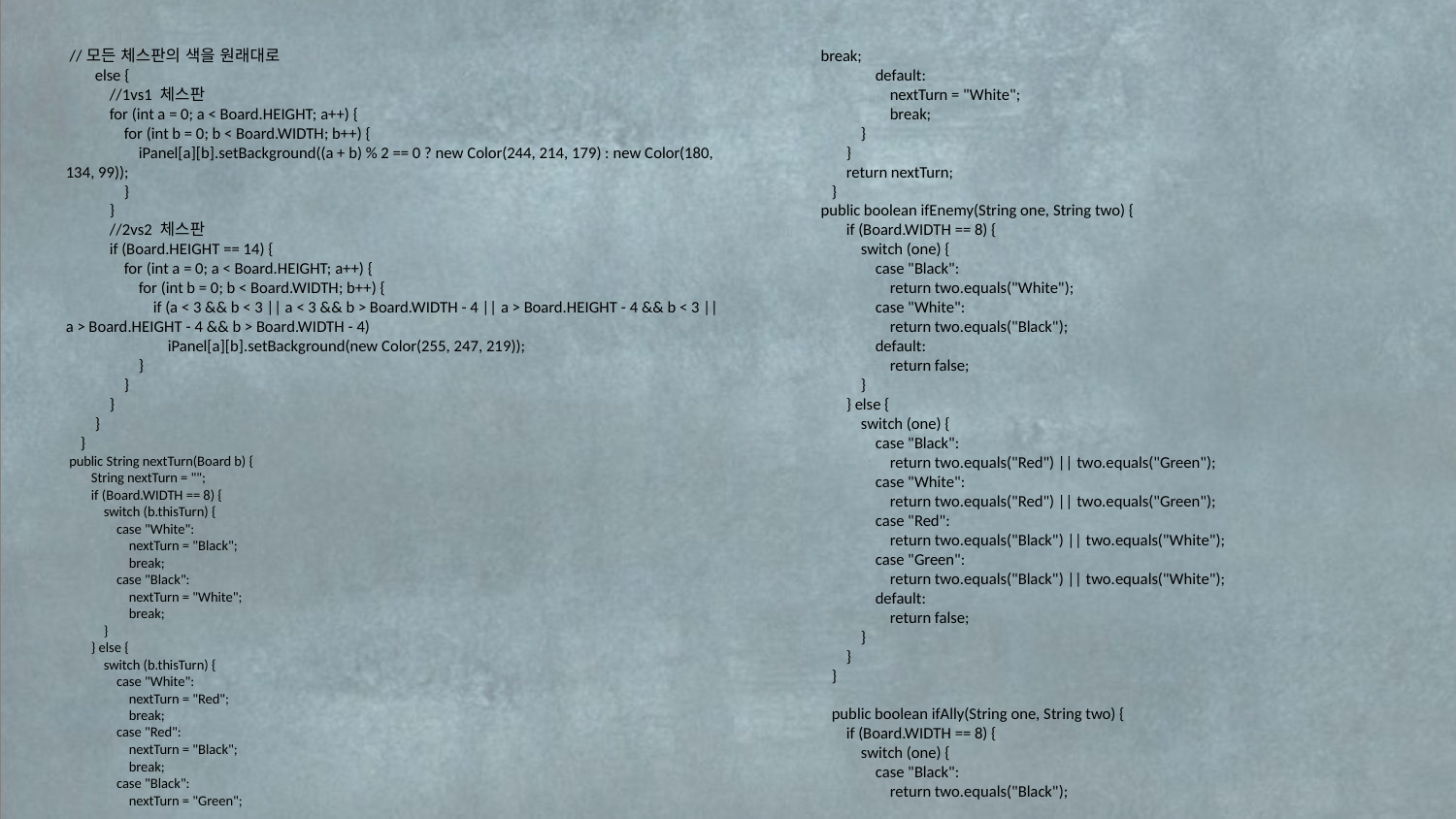

//모든 체스판의 색을 원래대로
        else {
            //1vs1 체스판
            for (int a = 0; a < Board.HEIGHT; a++) {
                for (int b = 0; b < Board.WIDTH; b++) {
                    iPanel[a][b].setBackground((a + b) % 2 == 0 ? new Color(244, 214, 179) : new Color(180, 134, 99));
                }
            }
            //2vs2 체스판
            if (Board.HEIGHT == 14) {
                for (int a = 0; a < Board.HEIGHT; a++) {
                    for (int b = 0; b < Board.WIDTH; b++) {
                        if (a < 3 && b < 3 || a < 3 && b > Board.WIDTH - 4 || a > Board.HEIGHT - 4 && b < 3 || a > Board.HEIGHT - 4 && b > Board.WIDTH - 4)
                            iPanel[a][b].setBackground(new Color(255, 247, 219));
                    }
                }
            }
        }
    }
 public String nextTurn(Board b) {
        String nextTurn = "";
        if (Board.WIDTH == 8) {
            switch (b.thisTurn) {
                case "White":
                    nextTurn = "Black";
                    break;
                case "Black":
                    nextTurn = "White";
                    break;
            }
        } else {
            switch (b.thisTurn) {
                case "White":
                    nextTurn = "Red";
                    break;
                case "Red":
                    nextTurn = "Black";
                    break;
                case "Black":
                    nextTurn = "Green";

 break;
                default:
                    nextTurn = "White";
                    break;
            }
        }
        return nextTurn;
    }
 public boolean ifEnemy(String one, String two) {
        if (Board.WIDTH == 8) {
            switch (one) {
                case "Black":
                    return two.equals("White");
                case "White":
                    return two.equals("Black");
                default:
                    return false;
            }
        } else {
            switch (one) {
                case "Black":
                    return two.equals("Red") || two.equals("Green");
                case "White":
                    return two.equals("Red") || two.equals("Green");
                case "Red":
                    return two.equals("Black") || two.equals("White");
                case "Green":
                    return two.equals("Black") || two.equals("White");
                default:
                    return false;
            }
        }
    }

    public boolean ifAlly(String one, String two) {
        if (Board.WIDTH == 8) {
            switch (one) {
                case "Black":
                    return two.equals("Black");